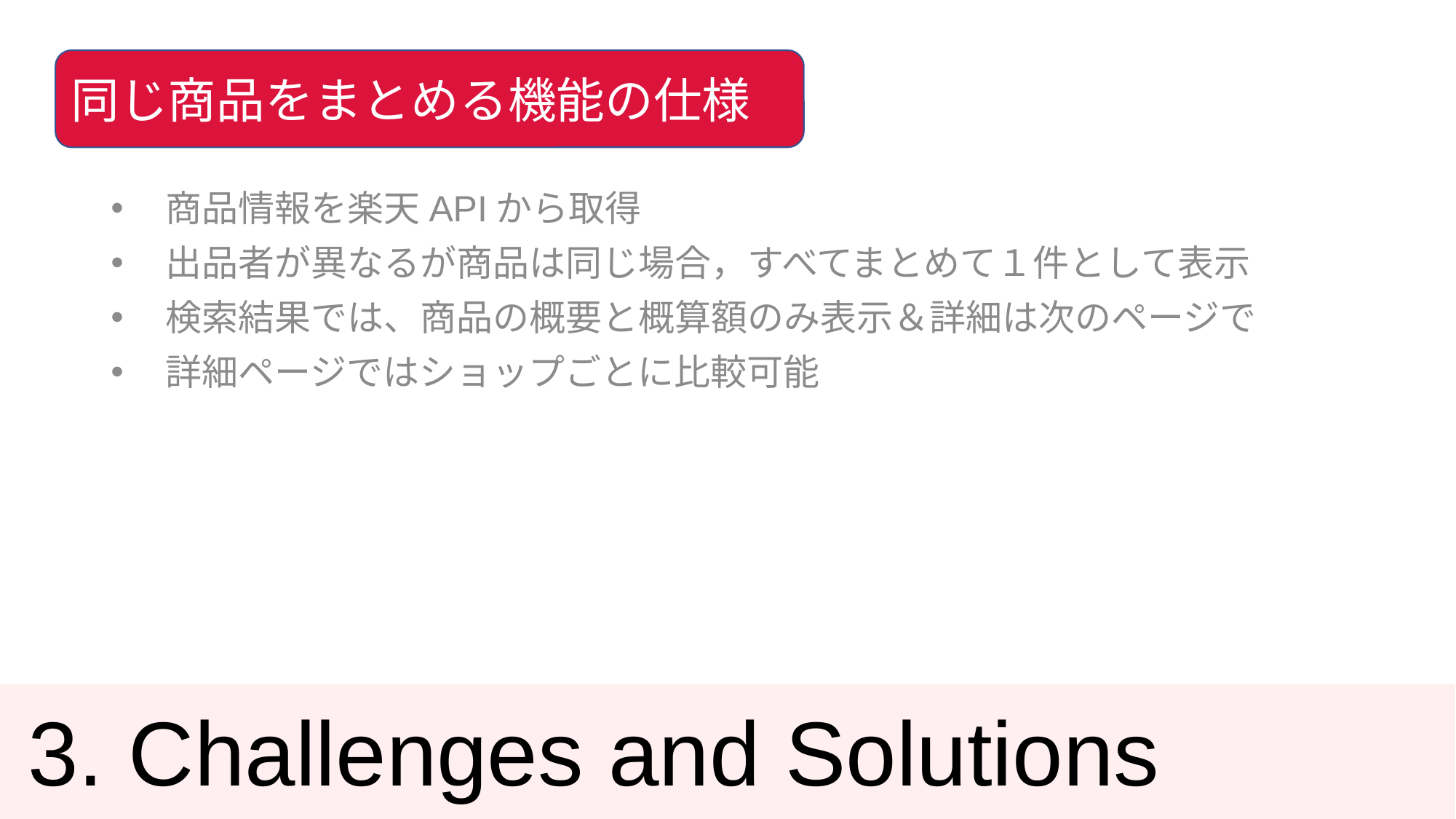

同じ商品をまとめる機能の仕様
商品情報を楽天APIから取得
出品者が異なるが商品は同じ場合，すべてまとめて１件として表示
検索結果では、商品の概要と概算額のみ表示＆詳細は次のページで
詳細ページではショップごとに比較可能
# 3. Challenges and Solutions